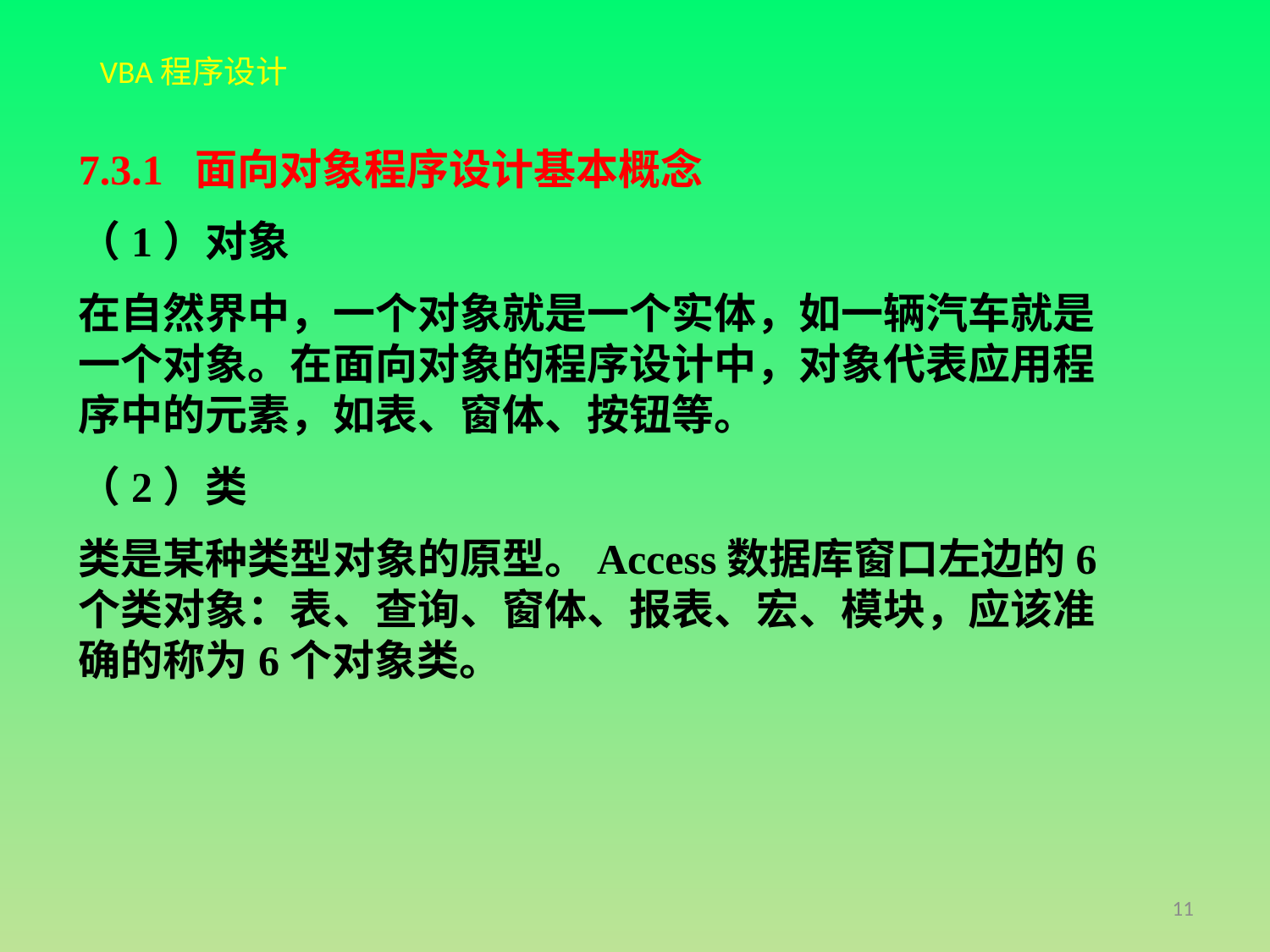

7.3.1  面向对象程序设计基本概念
（1）对象
在自然界中，一个对象就是一个实体，如一辆汽车就是一个对象。在面向对象的程序设计中，对象代表应用程序中的元素，如表、窗体、按钮等。
（2）类
类是某种类型对象的原型。Access数据库窗口左边的6个类对象：表、查询、窗体、报表、宏、模块，应该准确的称为6个对象类。
11